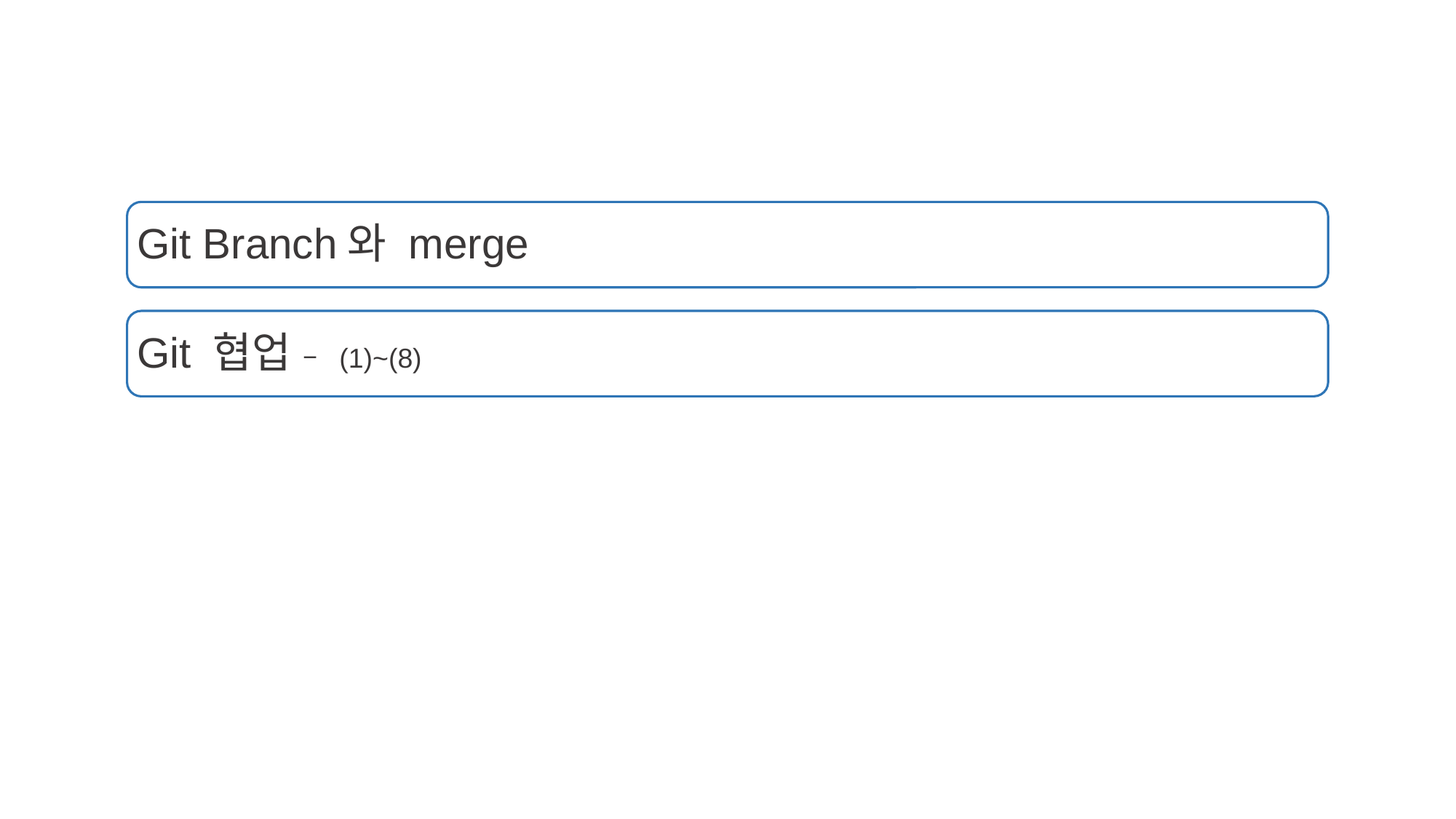

Git Branch와 merge
Git 협업 –  (1)~(8)